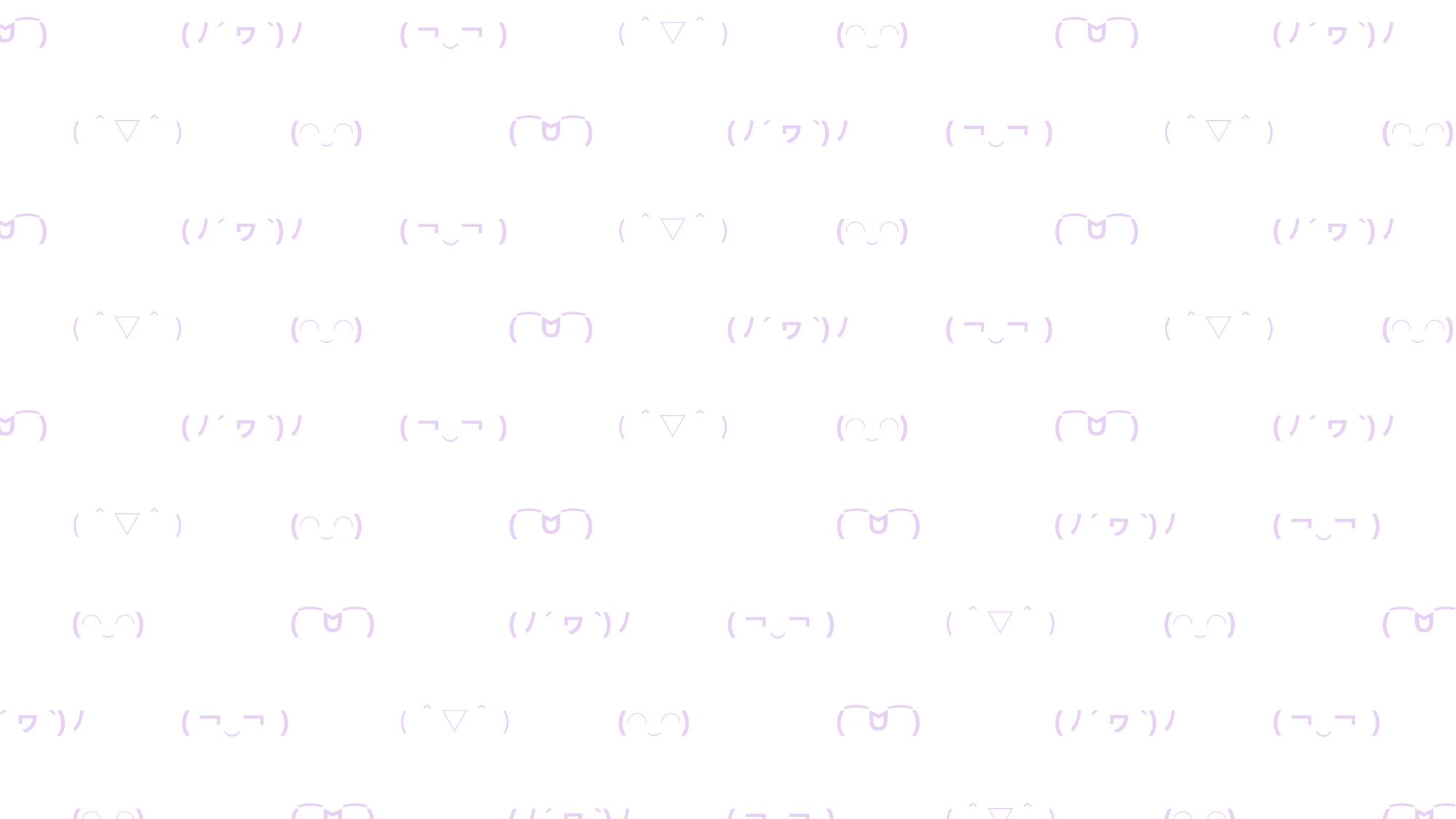

(⁀ᗢ⁀)		(ﾉ´ヮ`)ﾉ	(￢‿￢ )		(＾▽＾)	(⌒‿⌒)		(⁀ᗢ⁀)		(ﾉ´ヮ`)ﾉ	(￢‿￢ )		(＾▽＾)	(⌒‿⌒)		(⁀ᗢ⁀)		(ﾉ´ヮ`)ﾉ	(￢‿￢ )		(＾▽＾)	(⌒‿⌒)		(⁀ᗢ⁀)		(ﾉ´ヮ`)ﾉ	(￢‿￢ )		(＾▽＾)	(⌒‿⌒)		(⁀ᗢ⁀)		(ﾉ´ヮ`)ﾉ	(￢‿￢ )		(＾▽＾)	(⌒‿⌒)		(⁀ᗢ⁀)		(ﾉ´ヮ`)ﾉ	(￢‿￢ )		(＾▽＾)	(⌒‿⌒)		(⁀ᗢ⁀)		(ﾉ´ヮ`)ﾉ	(￢‿￢ )		(＾▽＾)	(⌒‿⌒)		(⁀ᗢ⁀)		(ﾉ´ヮ`)ﾉ	(￢‿￢ )		(＾▽＾)	(⌒‿⌒)		(⁀ᗢ⁀)			(⁀ᗢ⁀)		(ﾉ´ヮ`)ﾉ	(￢‿￢ )		(＾▽＾)	(⌒‿⌒)		(⁀ᗢ⁀)		(ﾉ´ヮ`)ﾉ	(￢‿￢ )		(＾▽＾)	(⌒‿⌒)		(⁀ᗢ⁀)		(ﾉ´ヮ`)ﾉ	(￢‿￢ )		(＾▽＾)	(⌒‿⌒)		(⁀ᗢ⁀)		(ﾉ´ヮ`)ﾉ	(￢‿￢ )		(＾▽＾)	(⌒‿⌒)		(⁀ᗢ⁀)		(ﾉ´ヮ`)ﾉ	(￢‿￢ )		(＾▽＾)	(⌒‿⌒)		(⁀ᗢ⁀)		(ﾉ´ヮ`)ﾉ	(￢‿￢ )		(＾▽＾)	(⌒‿⌒)		(⁀ᗢ⁀)		(ﾉ´ヮ`)ﾉ	(￢‿￢ )		(＾▽＾)	(⌒‿⌒)		(⁀ᗢ⁀)		(ﾉ´ヮ`)ﾉ	(￢‿￢ )		(＾▽＾)	(⌒‿⌒)		(⁀ᗢ⁀)		 (ﾉ´ヮ`)ﾉ	(￢‿￢ )		(＾▽＾)	(⌒‿⌒)		(⁀ᗢ⁀)		(ﾉ´ヮ`)ﾉ	(￢‿￢ )		(＾▽＾)	(⌒‿⌒)		(⁀ᗢ⁀)		(ﾉ´ヮ`)ﾉ	(￢‿￢ )		(＾▽＾)